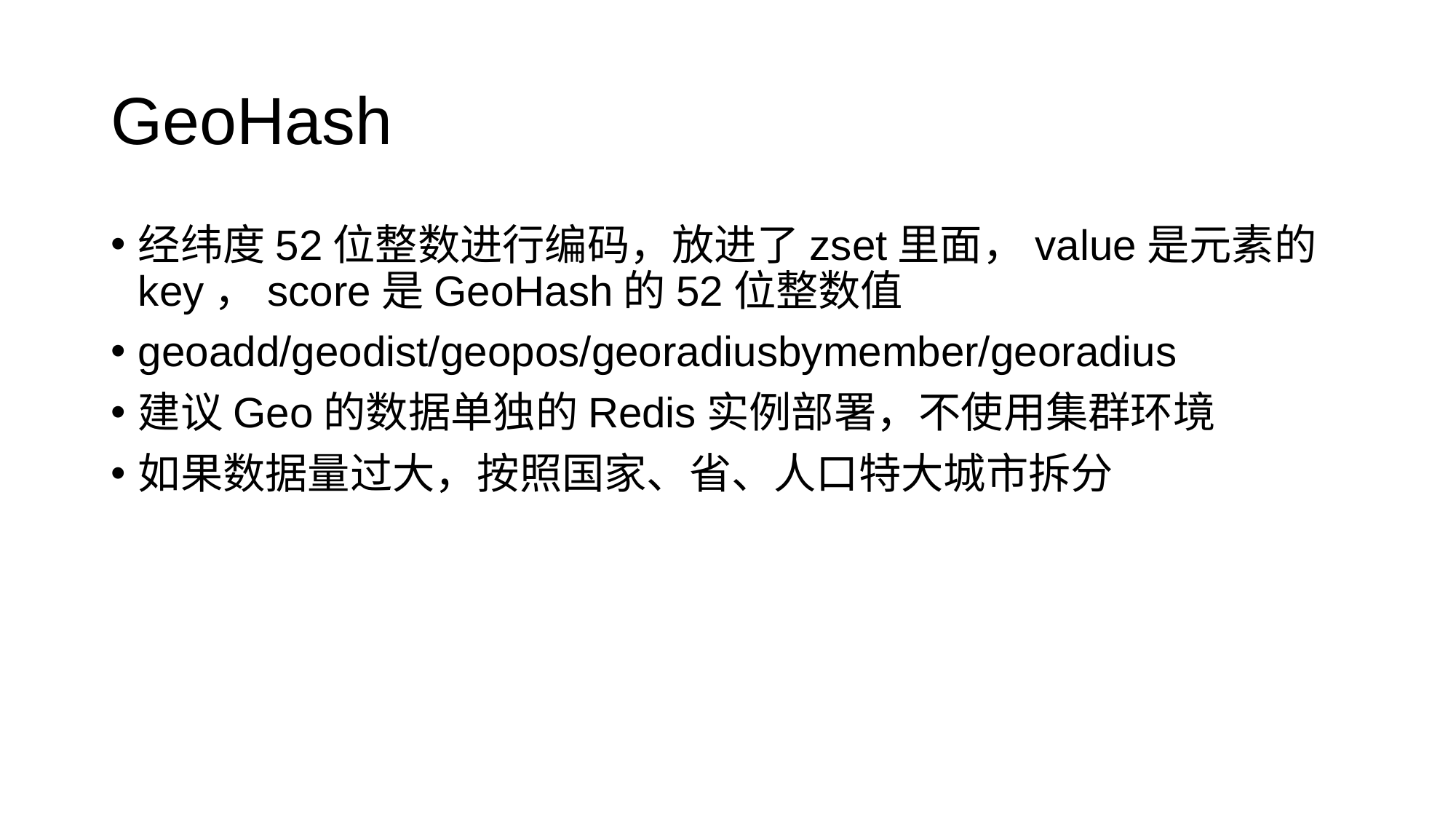

# GeoHash
经纬度52位整数进行编码，放进了zset里面，value是元素的key，score是GeoHash的52位整数值
geoadd/geodist/geopos/georadiusbymember/georadius
建议Geo的数据单独的Redis实例部署，不使用集群环境
如果数据量过大，按照国家、省、人口特大城市拆分